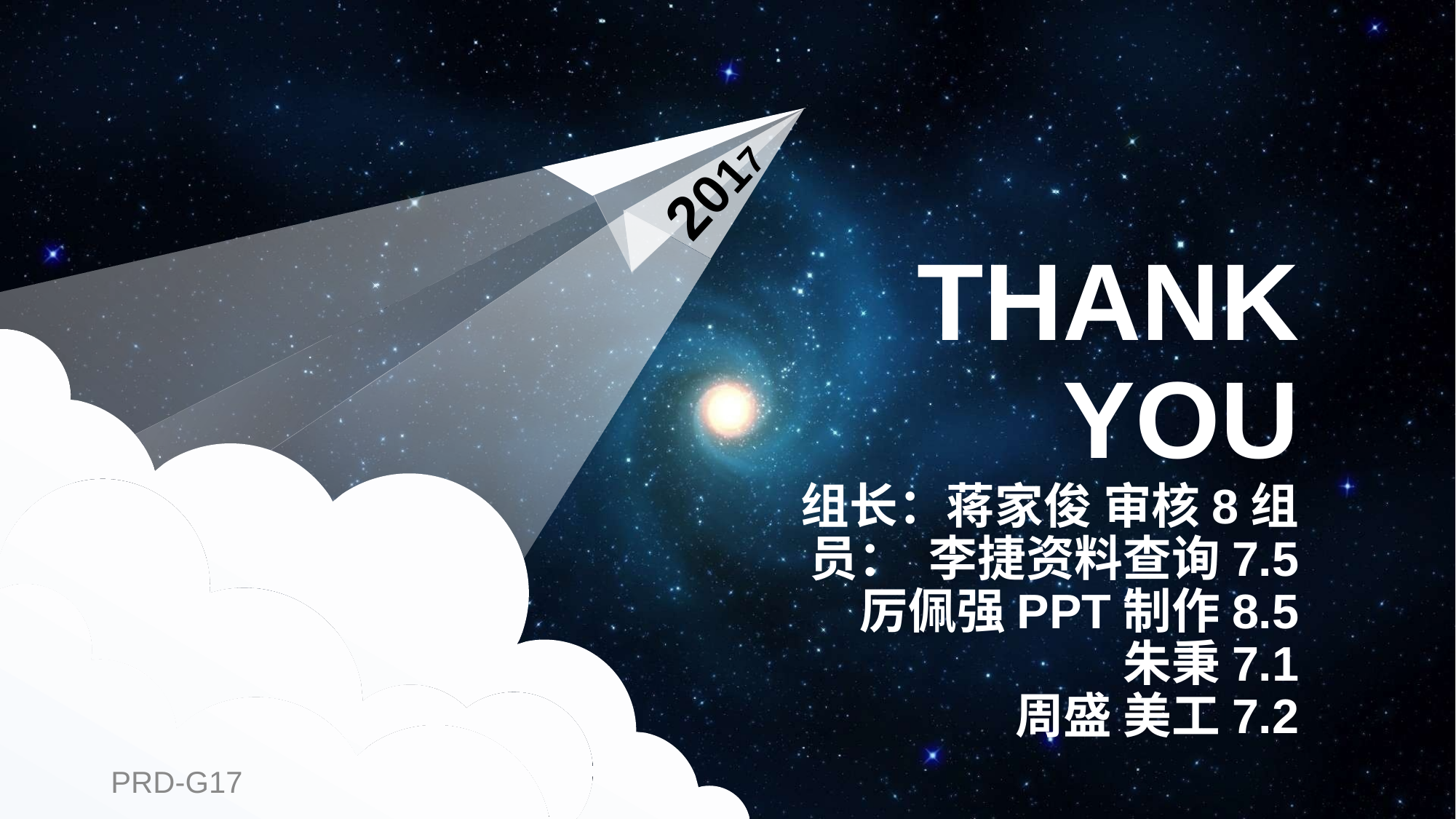

# THANK YOU 组长：蒋家俊 审核8组员：  李捷资料查询7.5 厉佩强PPT制作8.5 朱秉7.1 周盛 美工7.2
PRD-G17